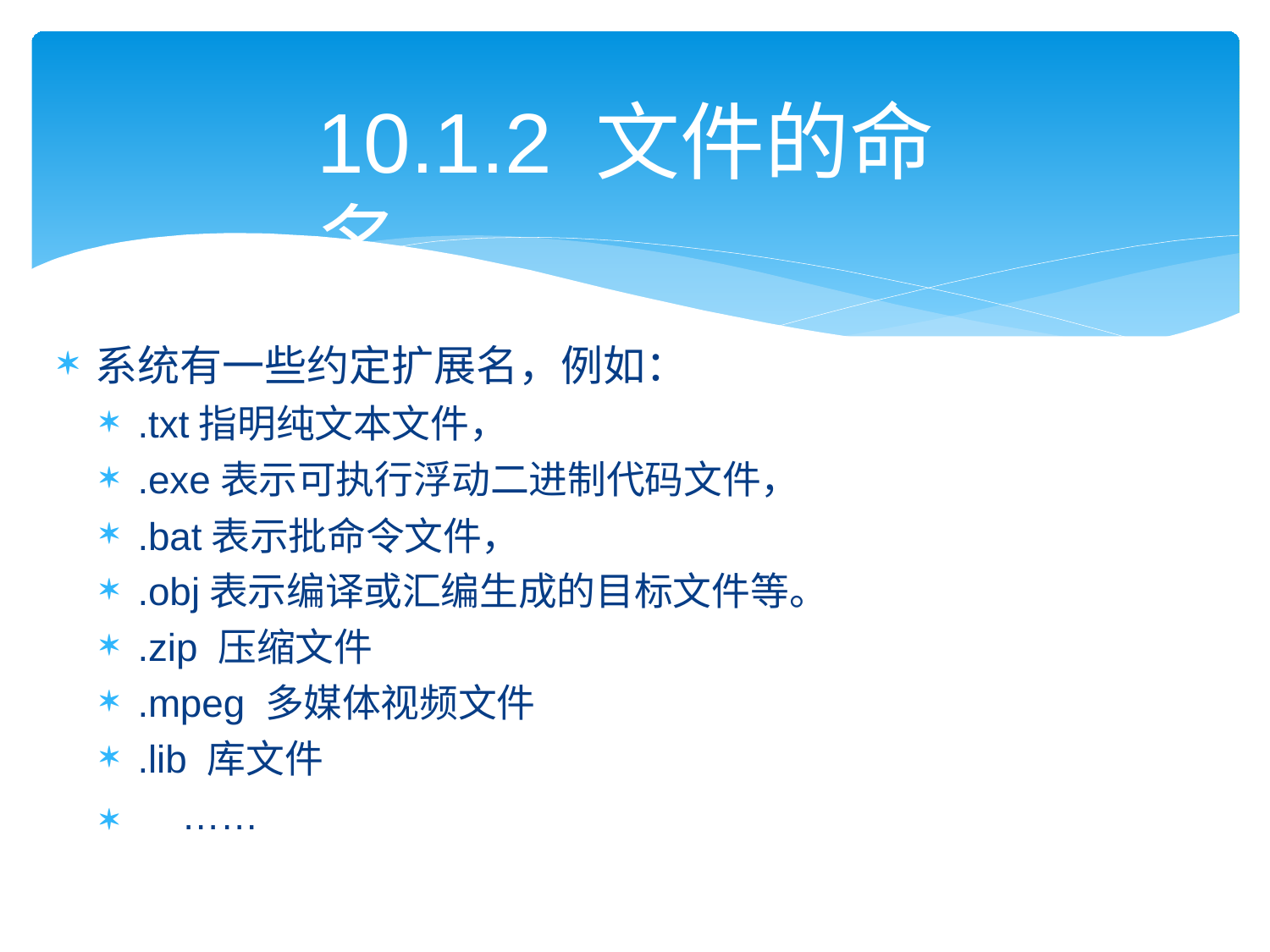

# 10.1.2 文件的命名
系统有一些约定扩展名，例如：
.txt指明纯文本文件，
.exe表示可执行浮动二进制代码文件，
.bat表示批命令文件，
.obj表示编译或汇编生成的目标文件等。
.zip 压缩文件
.mpeg 多媒体视频文件
.lib 库文件
∗	……

14